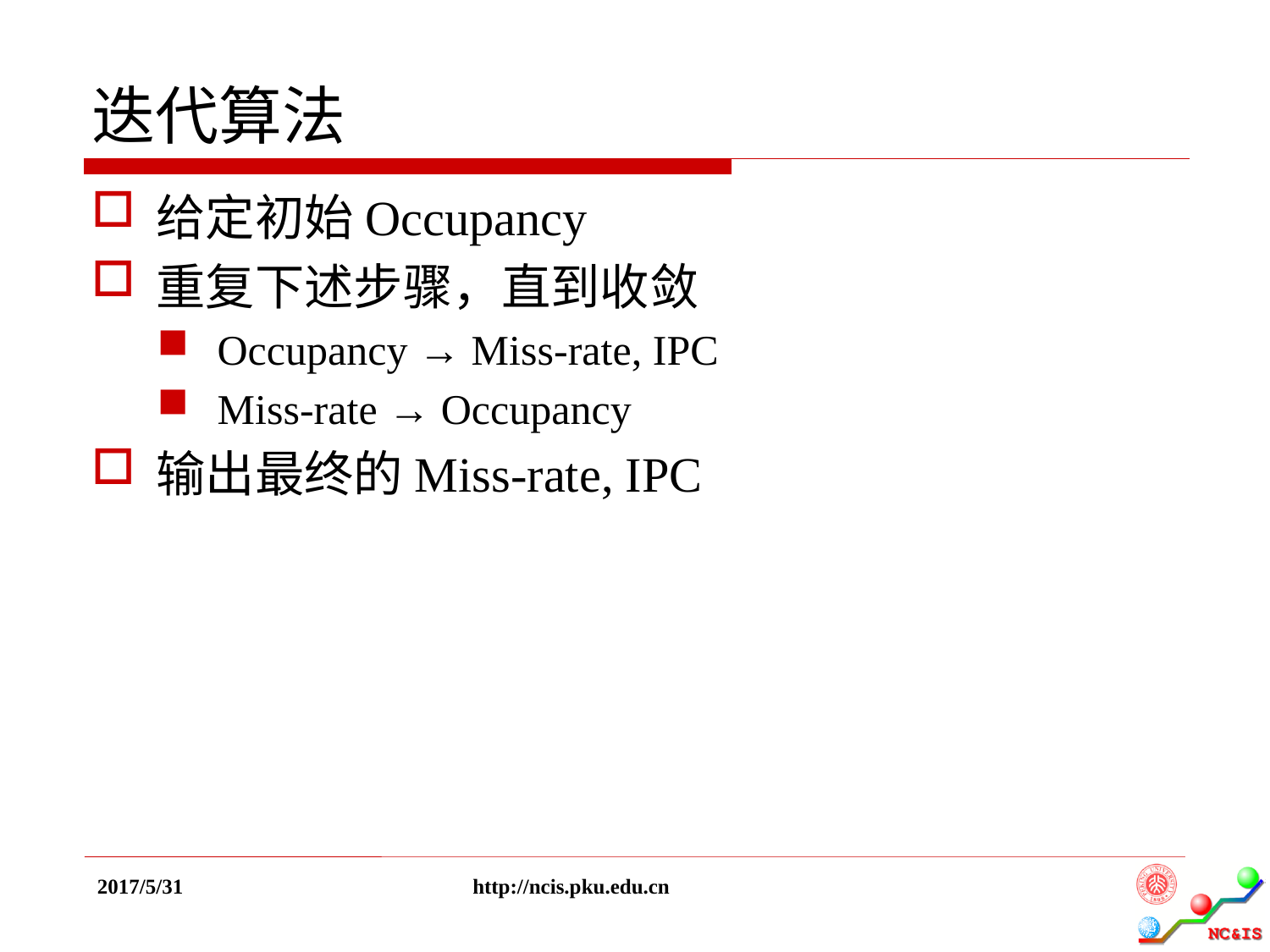

# 迭代算法
给定初始Occupancy
重复下述步骤，直到收敛
Occupancy → Miss-rate, IPC
Miss-rate → Occupancy
输出最终的Miss-rate, IPC
2017/5/31
http://ncis.pku.edu.cn